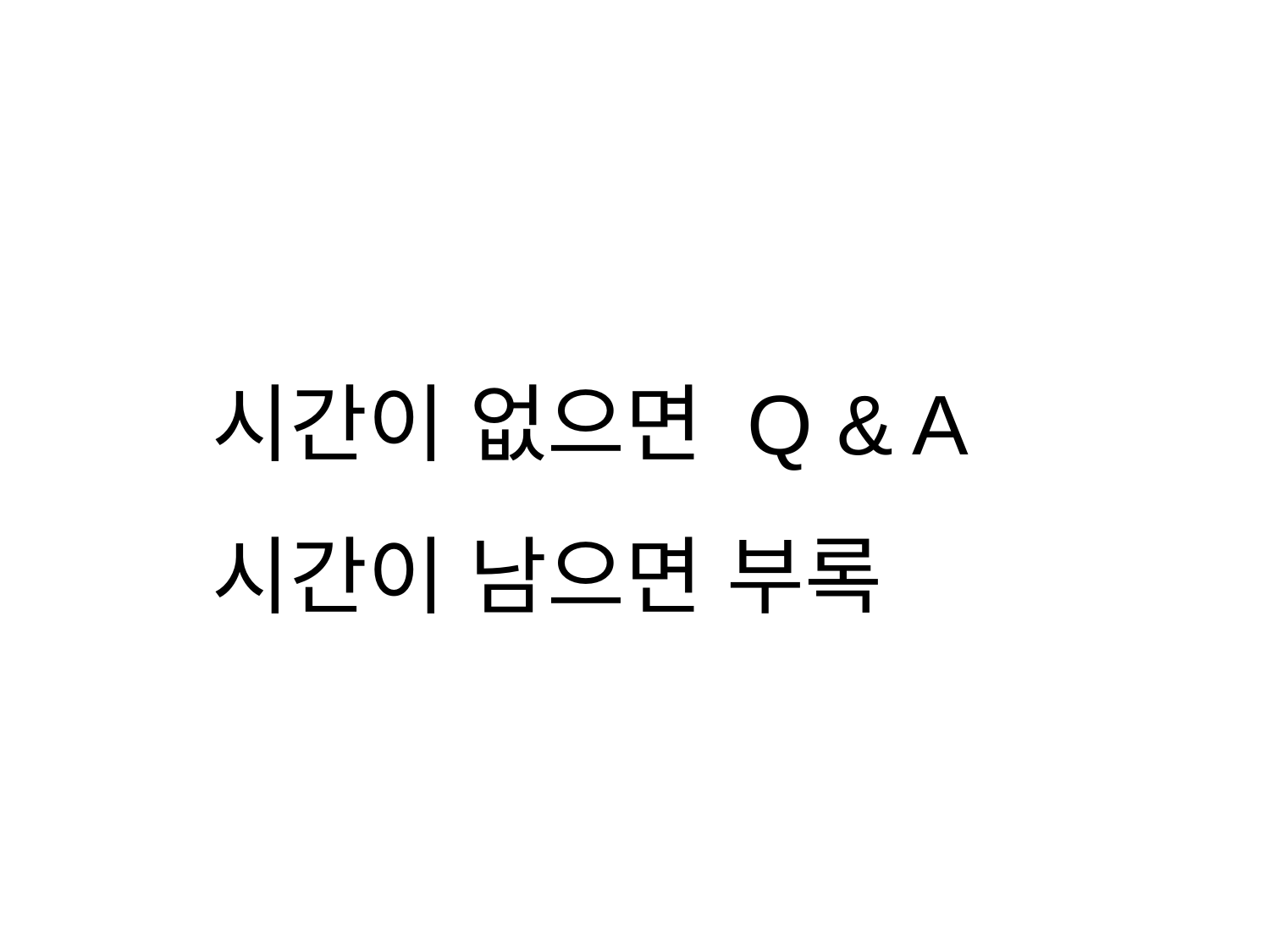

시간이 없으면 Q & A
시간이 남으면 부록